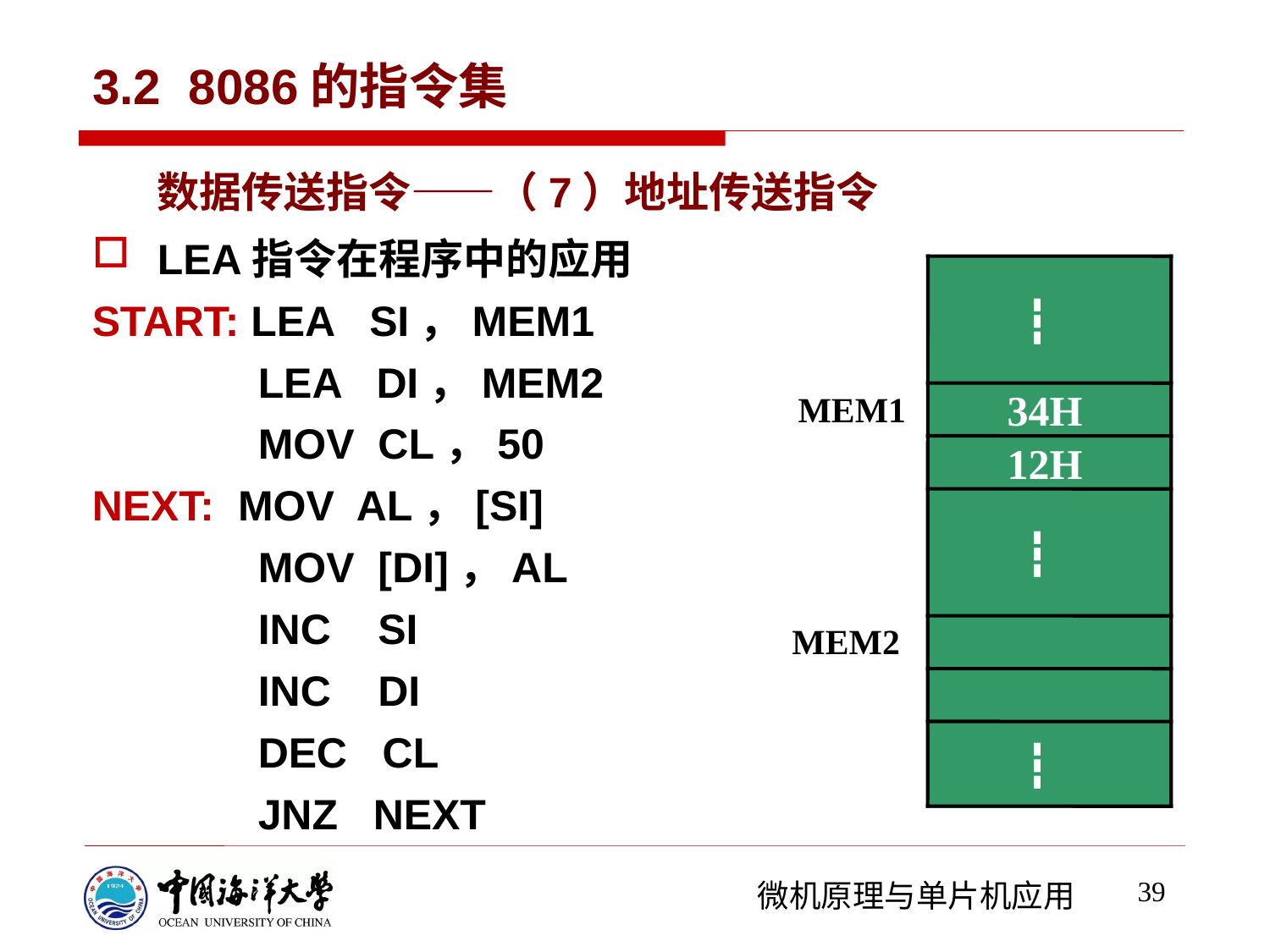

# 3.2  8086的指令集
数据传送指令——（7）地址传送指令
LEA指令在程序中的应用
START: LEA   SI，MEM1
              LEA   DI，MEM2
              MOV  CL，50
NEXT:  MOV  AL，[SI]
              MOV  [DI]，AL
              INC    SI
              INC    DI
              DEC   CL
              JNZ   NEXT

┇
34H
MEM1

12H

┇
MEM2

┇

39